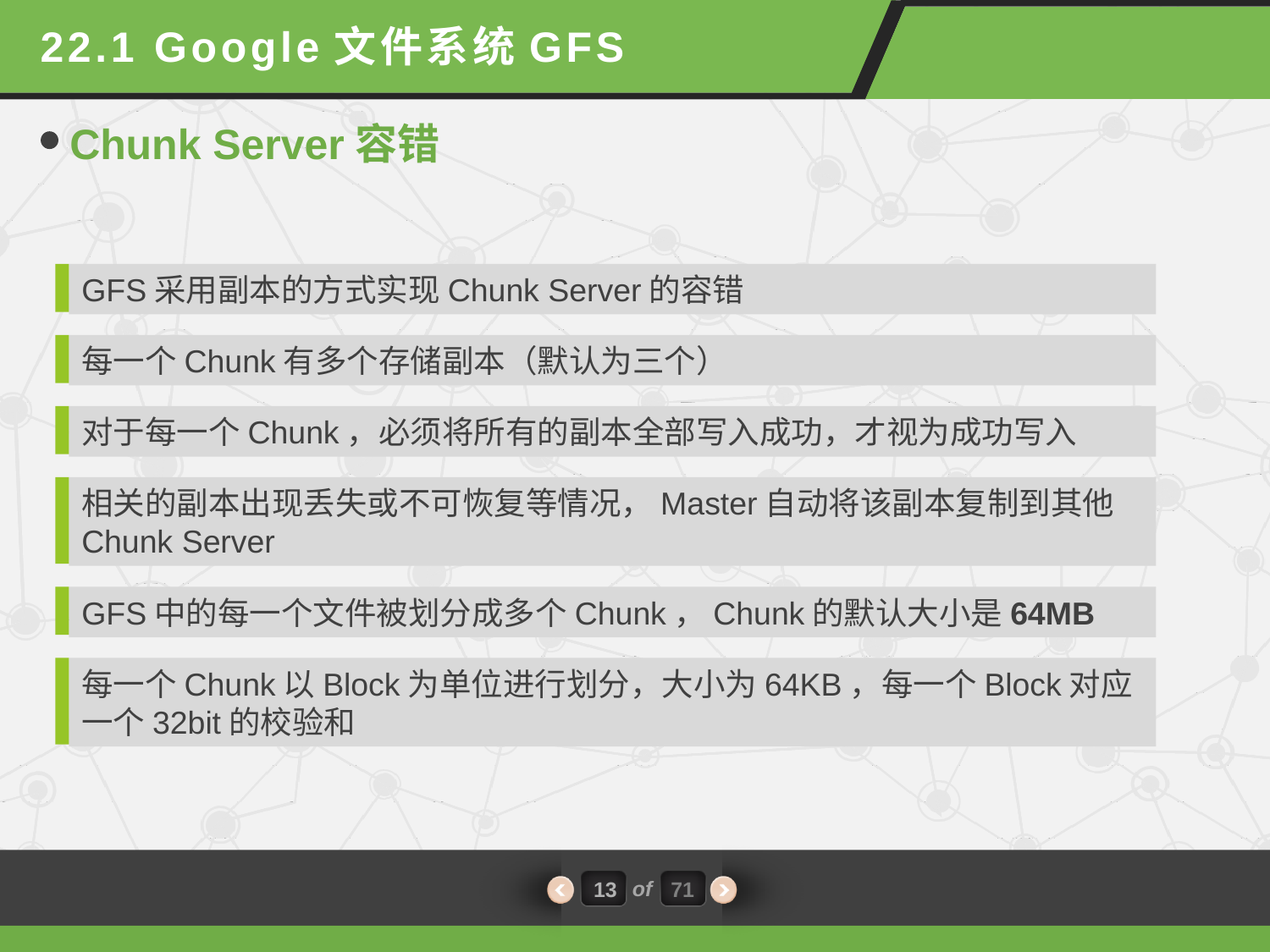

22.1 Google文件系统GFS
Chunk Server容错

GFS采用副本的方式实现Chunk Server的容错

每一个Chunk有多个存储副本（默认为三个）

对于每一个Chunk，必须将所有的副本全部写入成功，才视为成功写入
相关的副本出现丢失或不可恢复等情况，Master自动将该副本复制到其他Chunk Server

GFS中的每一个文件被划分成多个Chunk，Chunk的默认大小是64MB

每一个Chunk以Block为单位进行划分，大小为64KB，每一个Block对应一个32bit的校验和
13